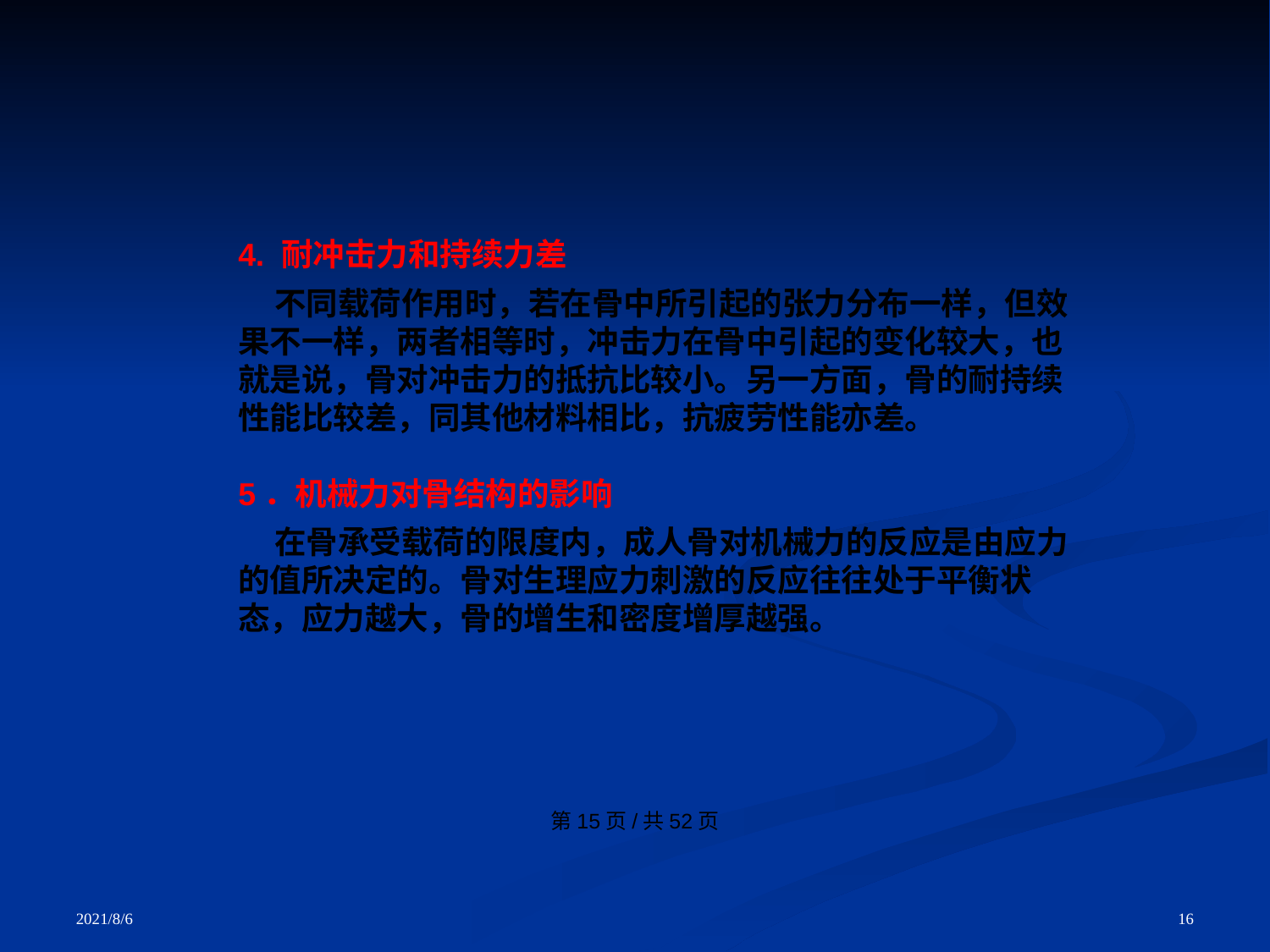

第15页/共52页
4. 耐冲击力和持续力差
    不同载荷作用时，若在骨中所引起的张力分布一样，但效果不一样，两者相等时，冲击力在骨中引起的变化较大，也就是说，骨对冲击力的抵抗比较小。另一方面，骨的耐持续性能比较差，同其他材料相比，抗疲劳性能亦差。

5．机械力对骨结构的影响
    在骨承受载荷的限度内，成人骨对机械力的反应是由应力的值所决定的。骨对生理应力刺激的反应往往处于平衡状态，应力越大，骨的增生和密度增厚越强。

16
2021/8/6